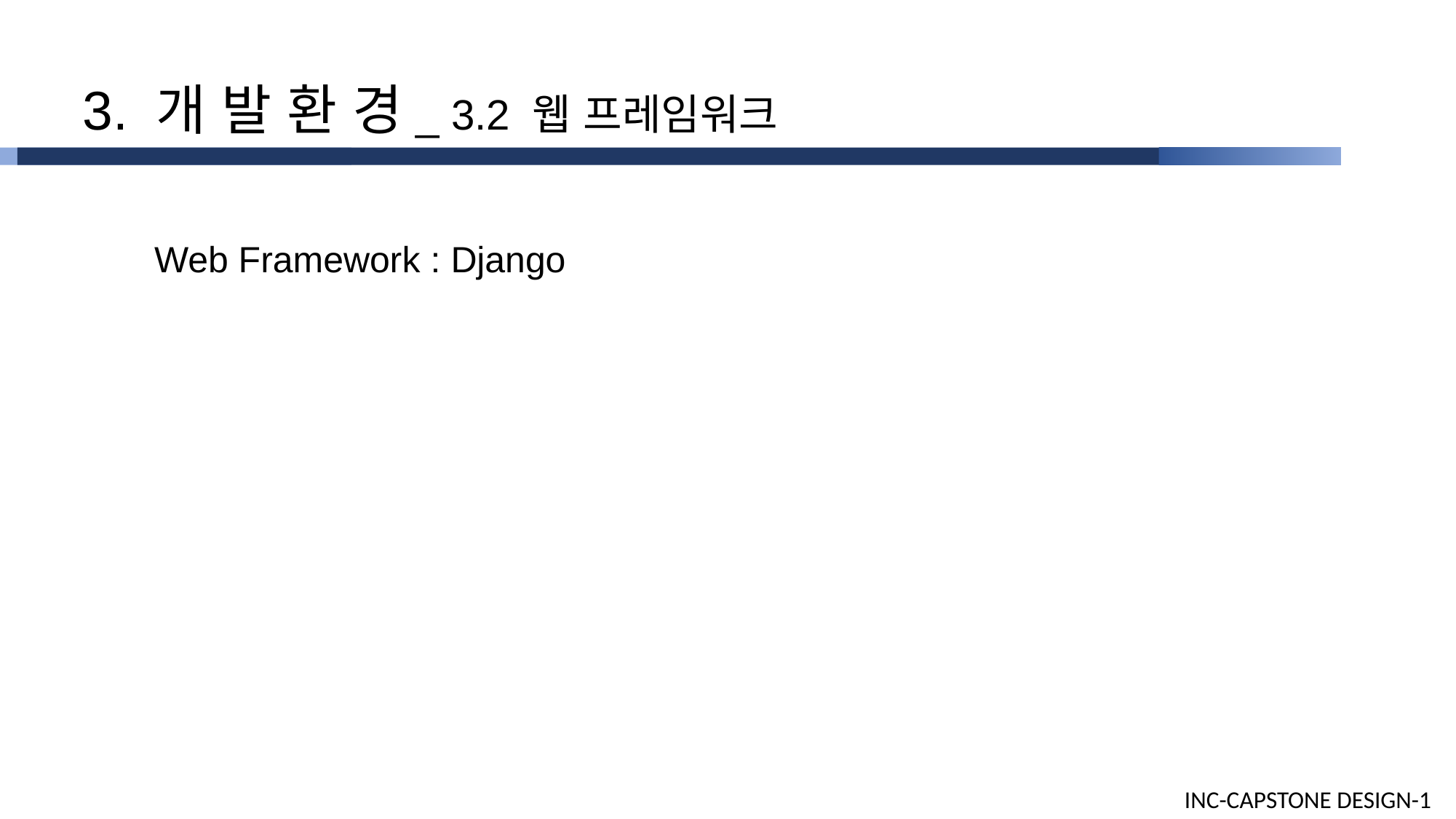

3. 개 발 환 경_ 3.2 웹 프레임워크
Web Framework : Django